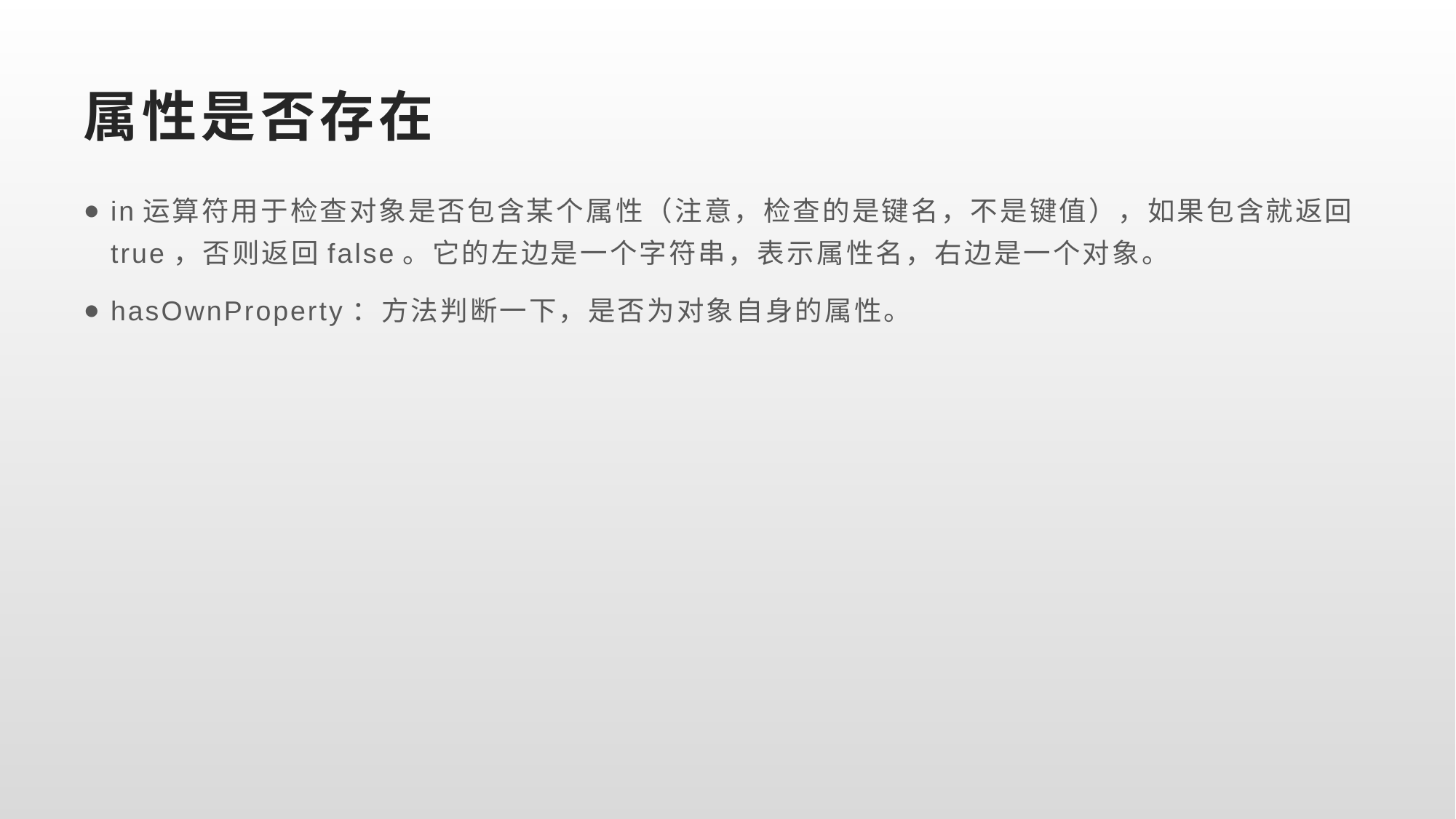

# 属性是否存在
in运算符用于检查对象是否包含某个属性（注意，检查的是键名，不是键值），如果包含就返回true，否则返回false。它的左边是一个字符串，表示属性名，右边是一个对象。
hasOwnProperty：方法判断一下，是否为对象自身的属性。